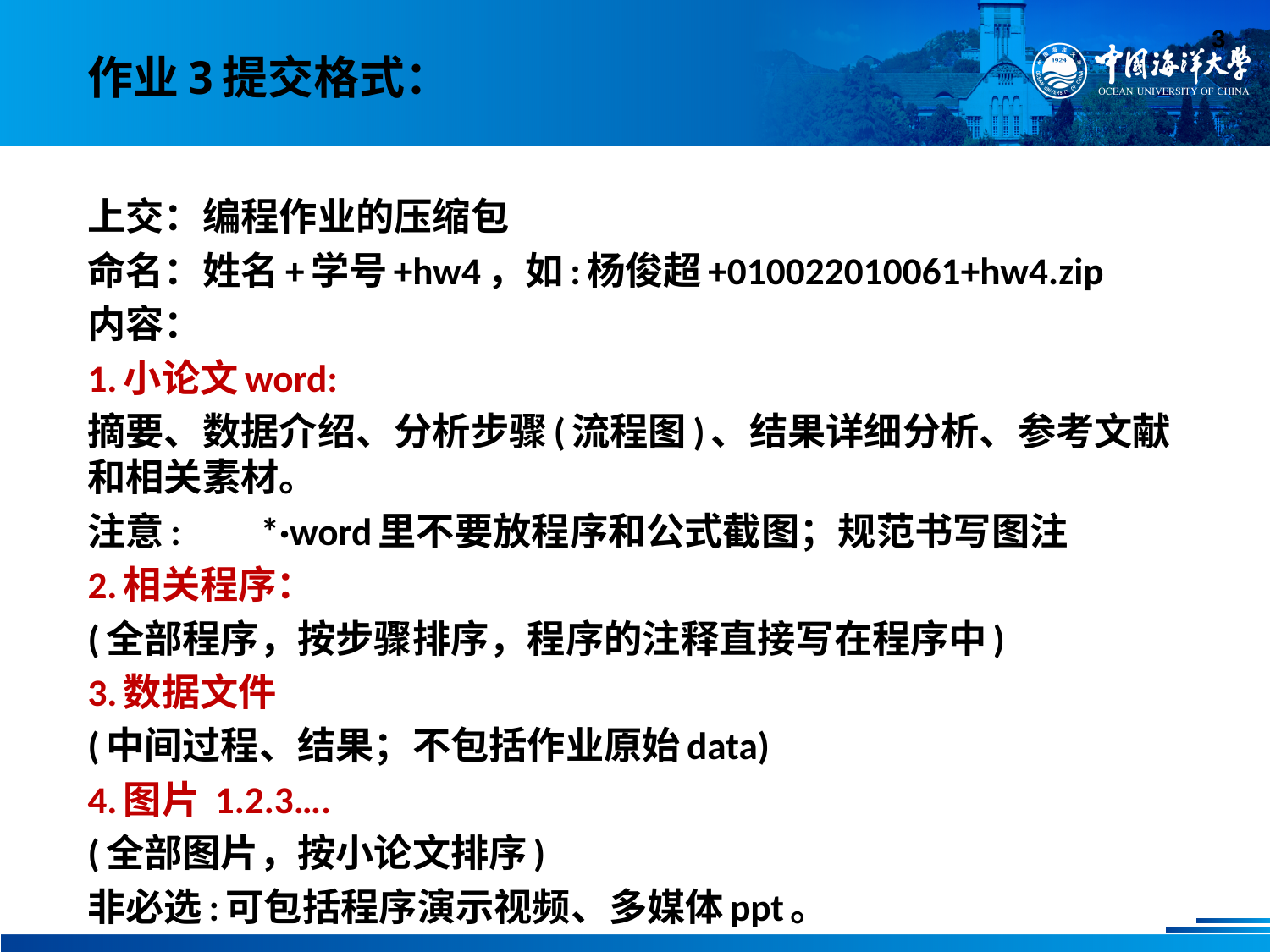

3
# 作业3提交格式：
上交：编程作业的压缩包
命名：姓名+学号+hw4，如:杨俊超+010022010061+hw4.zip
内容：
1.小论文word:
摘要、数据介绍、分析步骤(流程图)、结果详细分析、参考文献和相关素材。
注意:	*·word里不要放程序和公式截图；规范书写图注
2.相关程序：
(全部程序，按步骤排序，程序的注释直接写在程序中)
3.数据文件
(中间过程、结果；不包括作业原始data)
4.图片 1.2.3….
(全部图片，按小论文排序)
非必选:可包括程序演示视频、多媒体ppt。